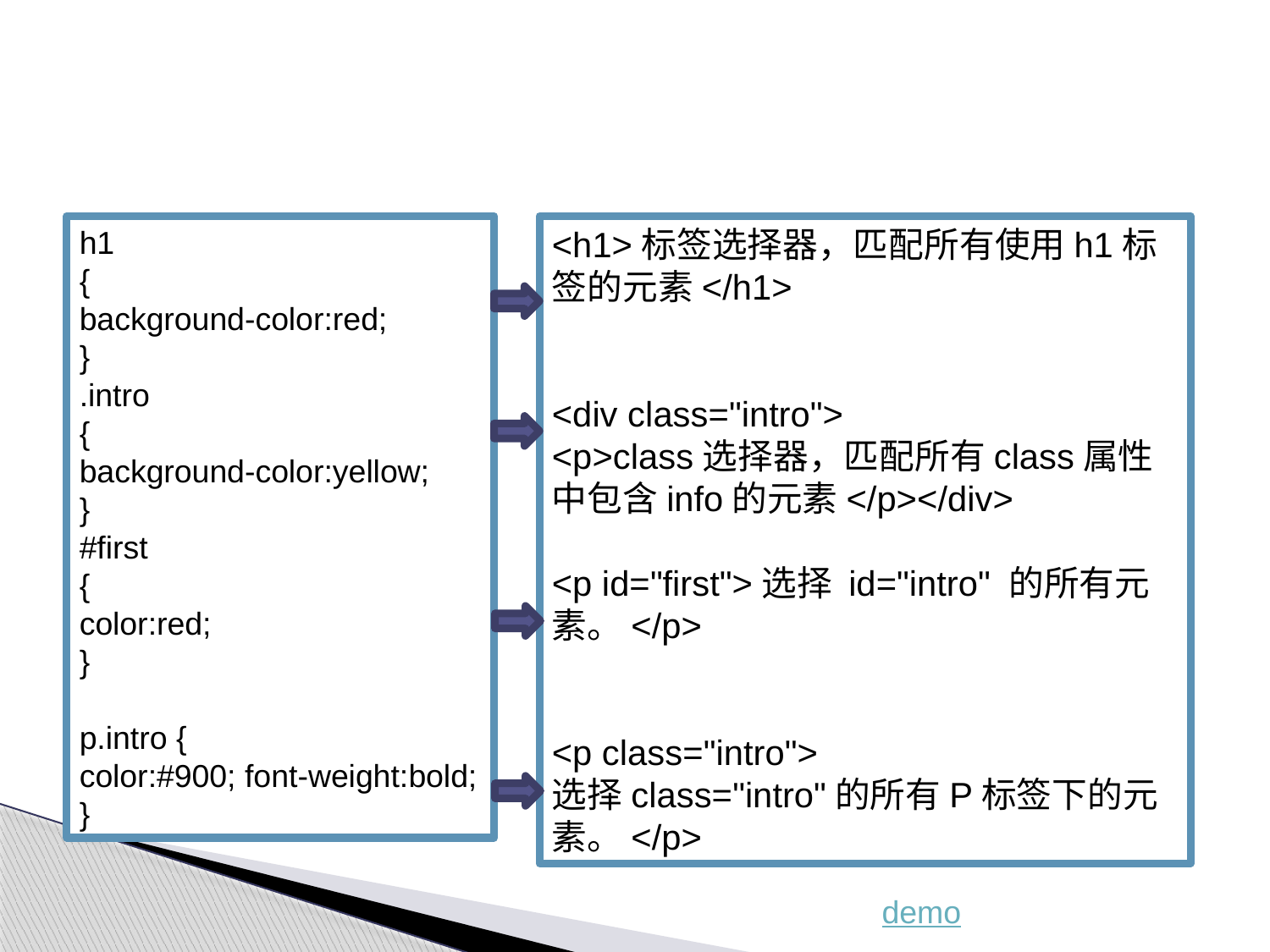

#

h1
{
background-color:red;
}
.intro
{
background-color:yellow;
}
#first
{
color:red;
}

p.intro {
color:#900; font-weight:bold;
}
<h1>标签选择器，匹配所有使用h1标签的元素</h1>

<div class="intro">
<p>class选择器，匹配所有class属性中包含info的元素</p></div>

<p id="first">选择 id="intro" 的所有元素。</p>

<p class="intro">
选择class="intro"的所有P标签下的元素。</p>

demo